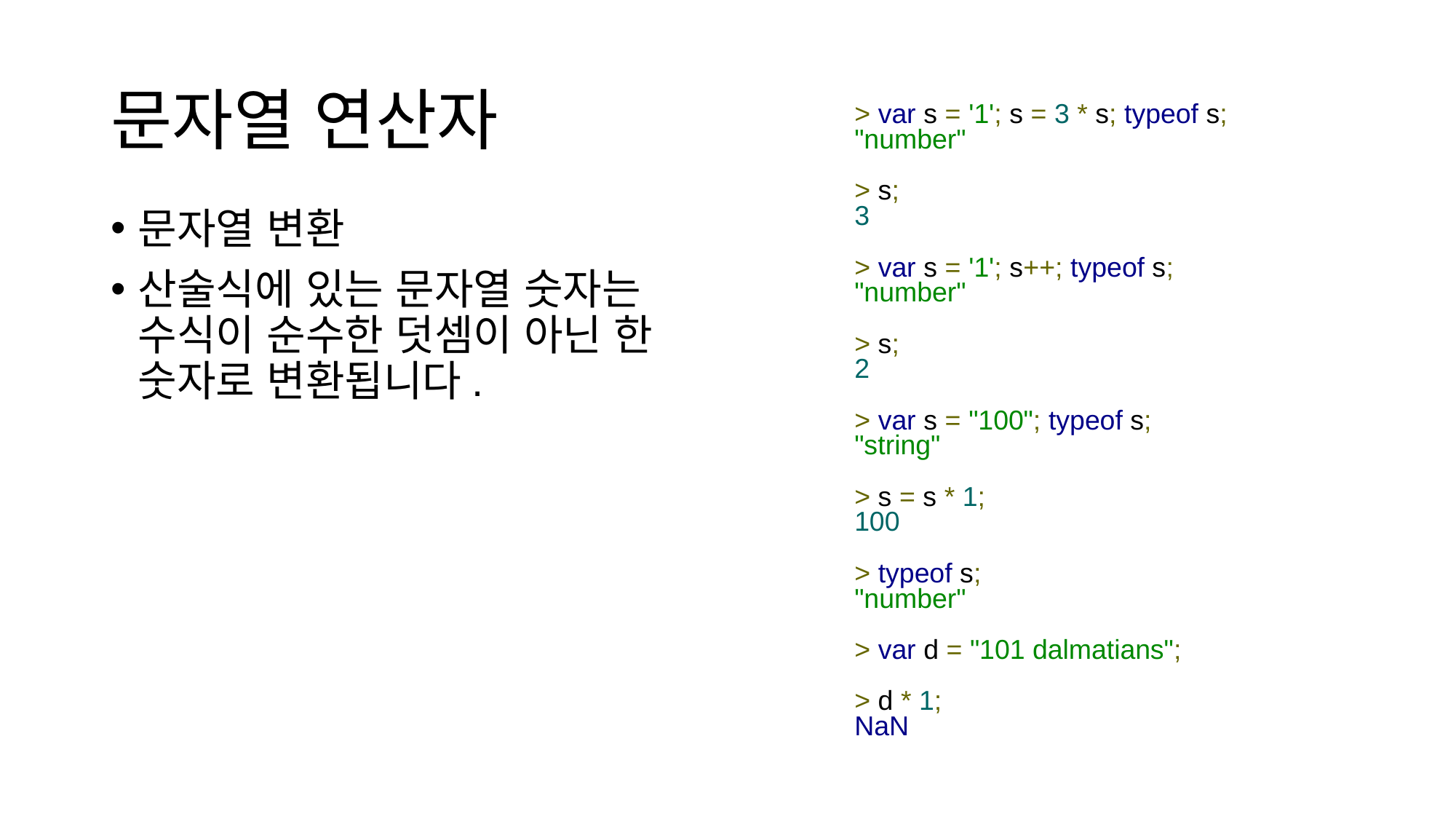

# 문자열 연산자
> var s = '1'; s = 3 * s; typeof s;
"number"

> s;
3

> var s = '1'; s++; typeof s;
"number"

> s;
2

> var s = "100"; typeof s;
"string"

> s = s * 1;
100

> typeof s;
"number"

> var d = "101 dalmatians";

> d * 1;
NaN
문자열 변환
산술식에 있는 문자열 숫자는 수식이 순수한 덧셈이 아닌 한 숫자로 변환됩니다.